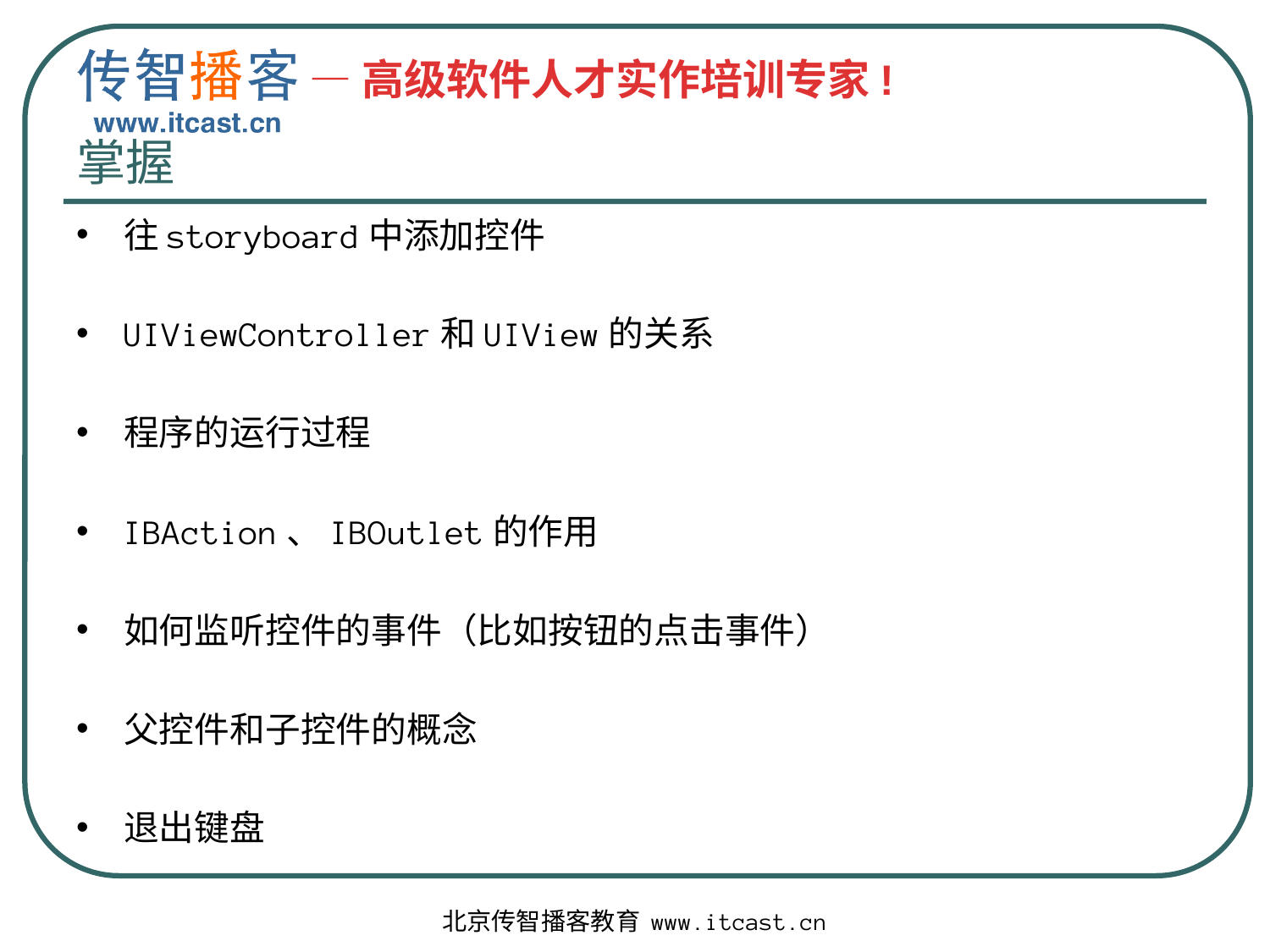

# 掌握
往storyboard中添加控件

UIViewController和UIView的关系

程序的运行过程

IBAction、IBOutlet的作用

如何监听控件的事件（比如按钮的点击事件）

父控件和子控件的概念

退出键盘